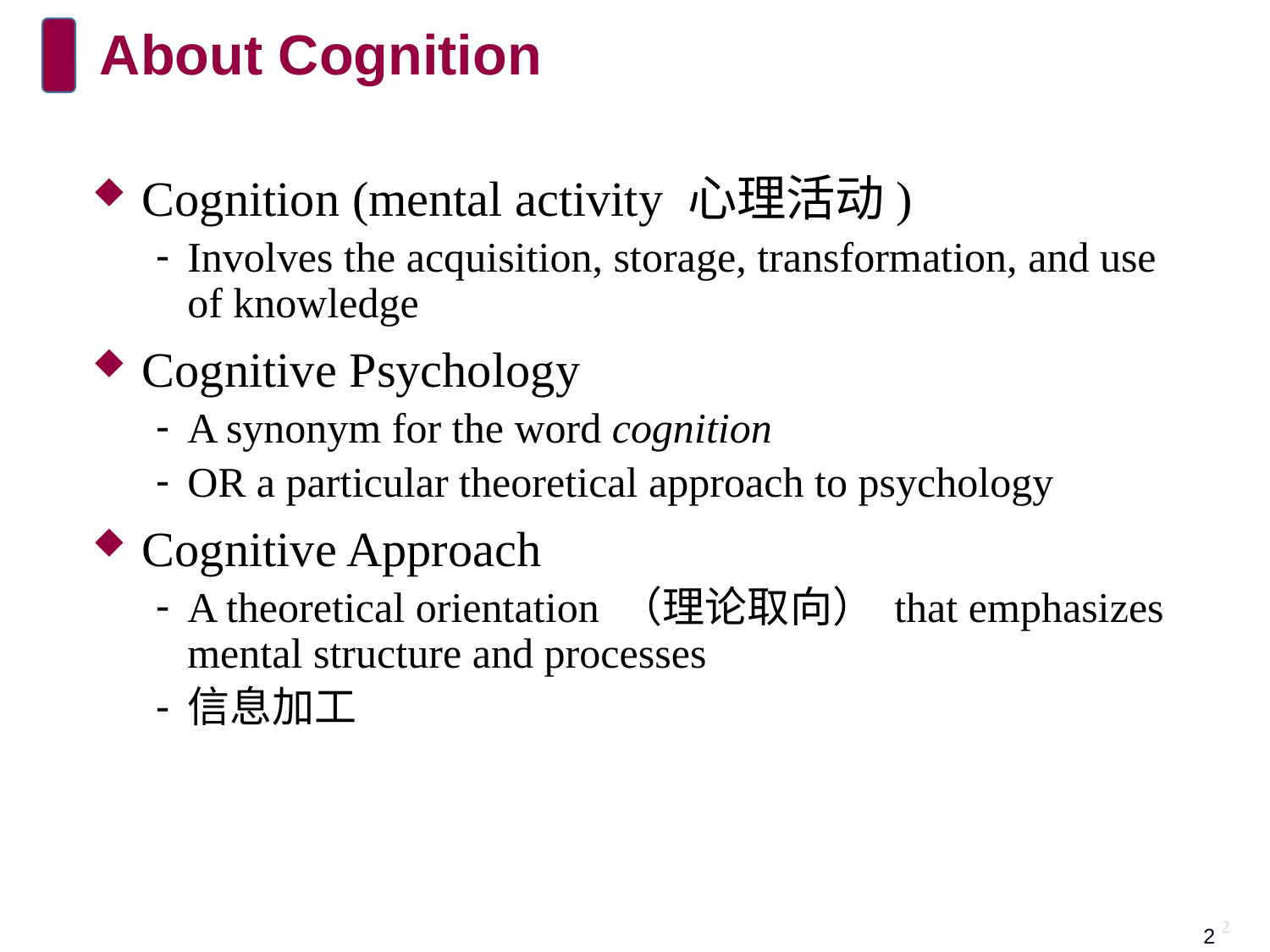

# About Cognition
Cognition (mental activity 心理活动)
Involves the acquisition, storage, transformation, and use of knowledge
Cognitive Psychology
A synonym for the word cognition
OR a particular theoretical approach to psychology
Cognitive Approach
A theoretical orientation （理论取向） that emphasizes mental structure and processes
信息加工
2
2